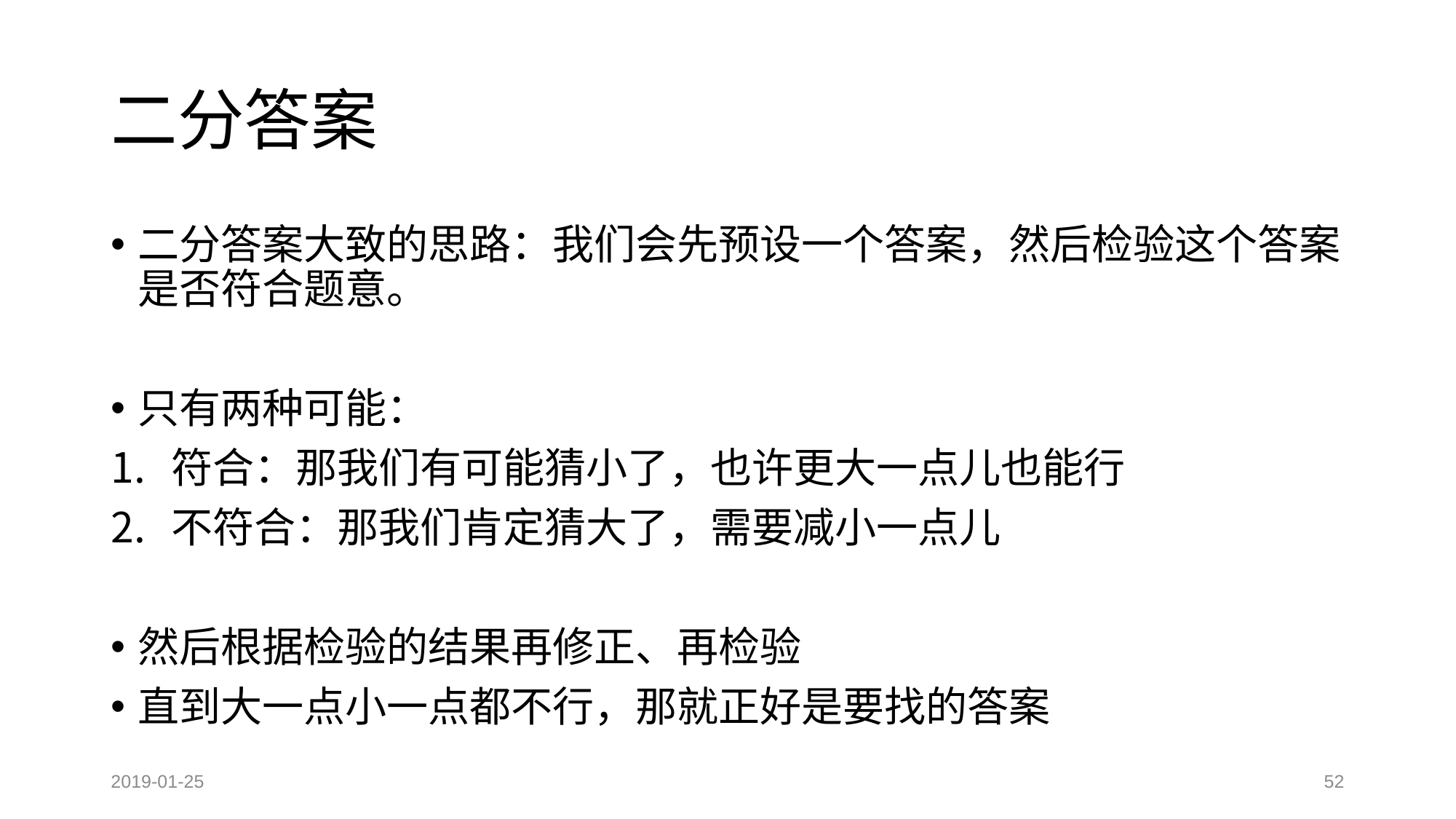

# 二分答案
二分答案大致的思路：我们会先预设一个答案，然后检验这个答案是否符合题意。

只有两种可能：
符合：那我们有可能猜小了，也许更大一点儿也能行
不符合：那我们肯定猜大了，需要减小一点儿

然后根据检验的结果再修正、再检验
直到大一点小一点都不行，那就正好是要找的答案
2019-01-25
52